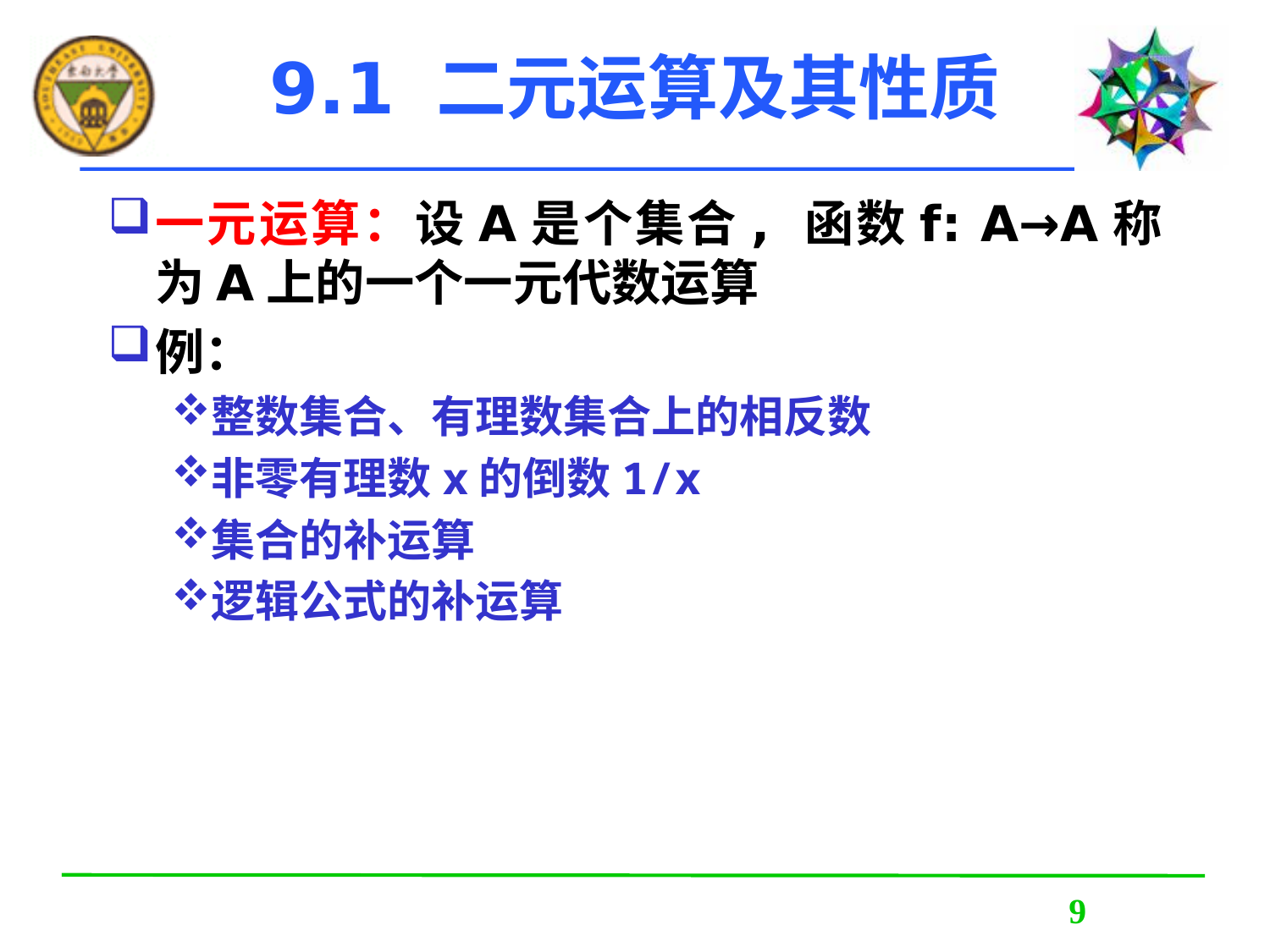

# 9.1 二元运算及其性质
一元运算：设A是个集合, 函数f: A→A称为A上的一个一元代数运算
例：
整数集合、有理数集合上的相反数
非零有理数x的倒数1/x
集合的补运算
逻辑公式的补运算